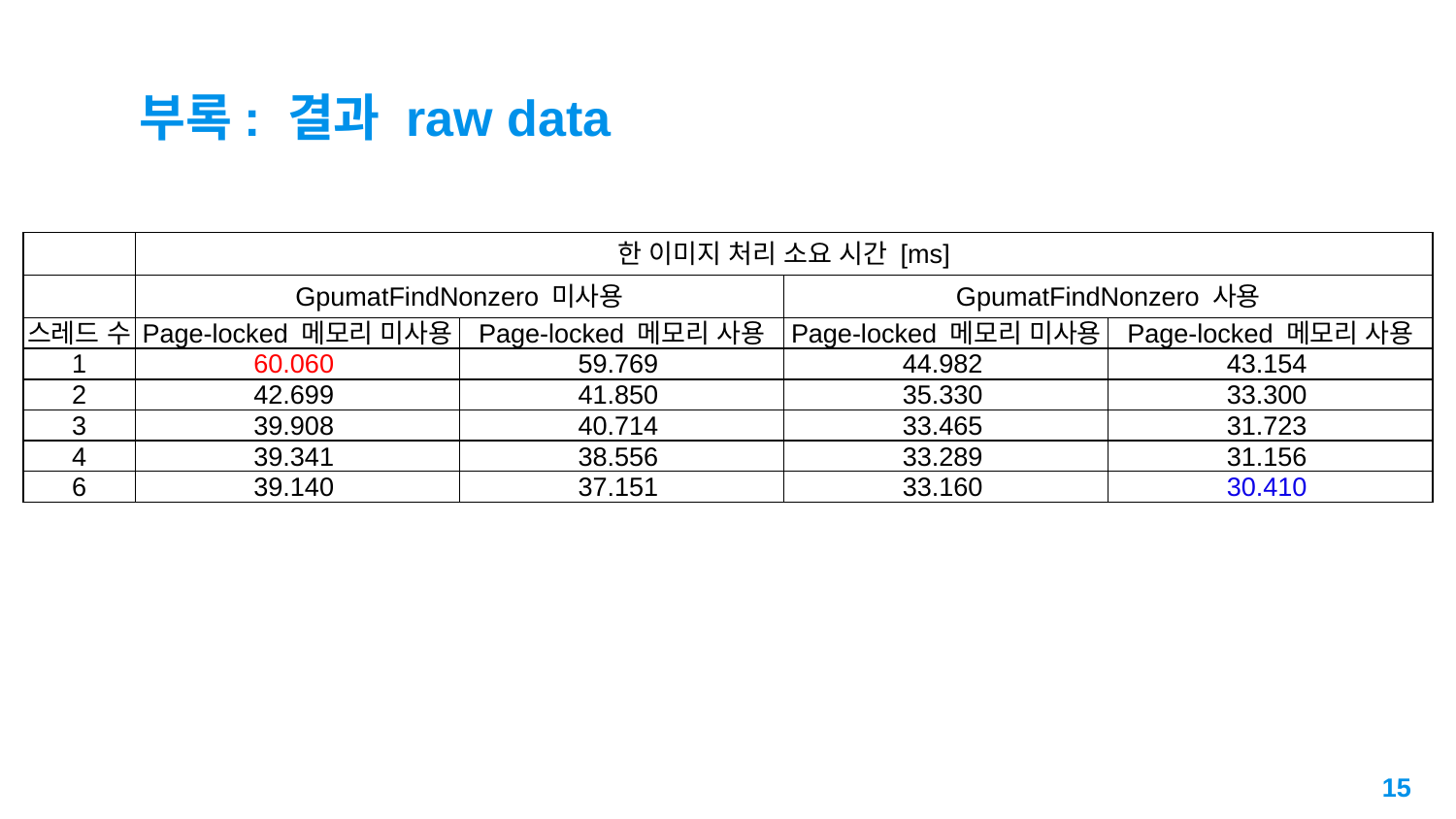

# 부록: 결과 raw data
|  | 한 이미지 처리 소요 시간 [ms] |  |  |  |
| --- | --- | --- | --- | --- |
|  | GpumatFindNonzero 미사용 |  | GpumatFindNonzero 사용 |  |
| 스레드 수 | Page-locked 메모리 미사용 | Page-locked 메모리 사용 | Page-locked 메모리 미사용 | Page-locked 메모리 사용 |
| 1 | 60.060 | 59.769 | 44.982 | 43.154 |
| 2 | 42.699 | 41.850 | 35.330 | 33.300 |
| 3 | 39.908 | 40.714 | 33.465 | 31.723 |
| 4 | 39.341 | 38.556 | 33.289 | 31.156 |
| 6 | 39.140 | 37.151 | 33.160 | 30.410 |
15